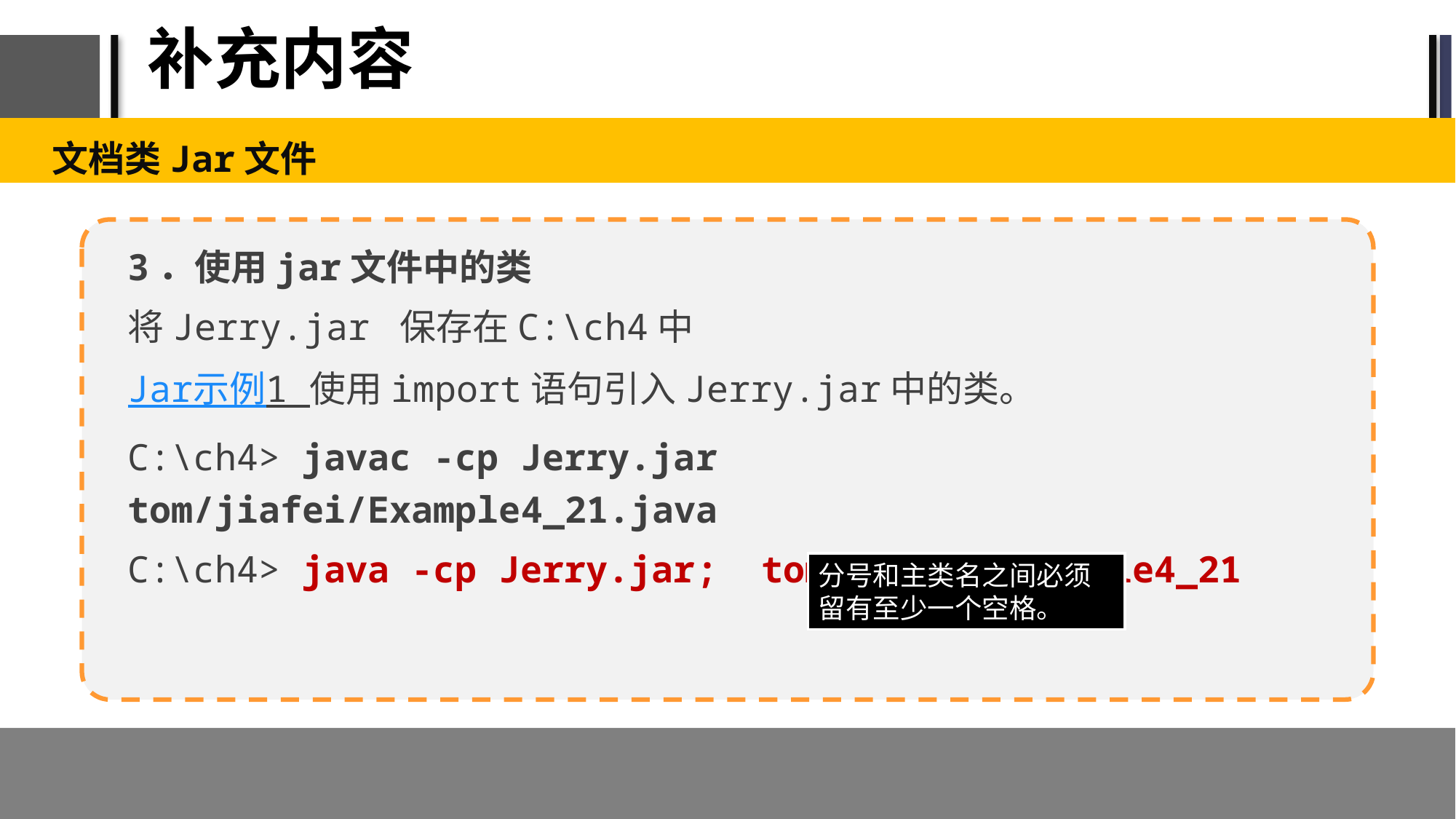

# 补充内容

文档类Jar文件

3．使用jar文件中的类
将Jerry.jar 保存在C:\ch4中
Jar示例1 使用import语句引入Jerry.jar中的类。
C:\ch4> javac -cp Jerry.jar tom/jiafei/Example4_21.java
C:\ch4> java -cp Jerry.jar;  tom.jiafei.Example4_21

分号和主类名之间必须留有至少一个空格。